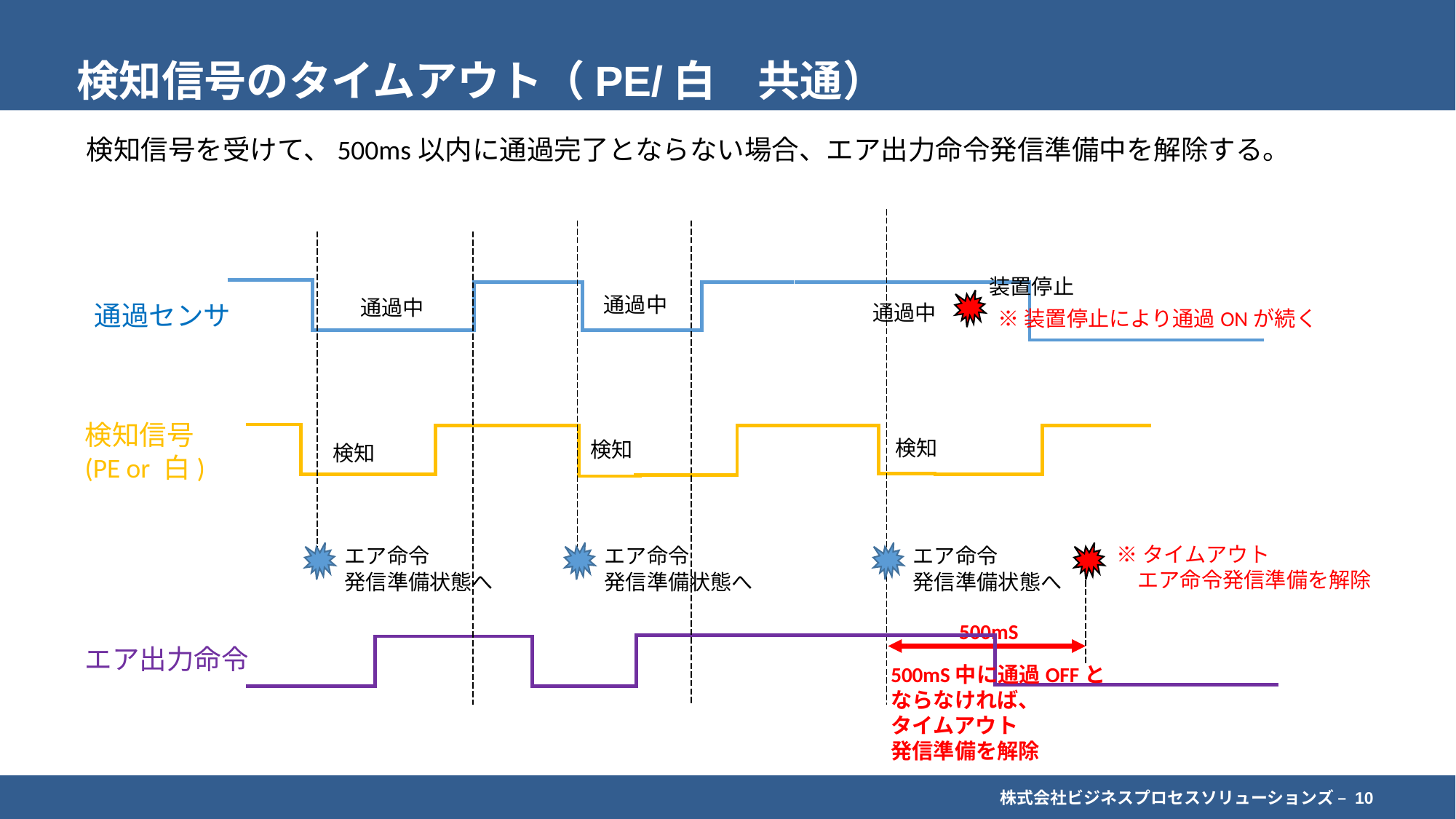

# 検知信号のタイムアウト（PE/白　共通）
検知信号を受けて、500ms以内に通過完了とならない場合、エア出力命令発信準備中を解除する。
装置停止
通過中
通過中

通過センサ
通過中
※装置停止により通過ONが続く
検知信号
(PE or 白)
検知
検知
検知
※タイムアウト
　エア命令発信準備を解除
エア命令
発信準備状態へ
エア命令
発信準備状態へ
エア命令
発信準備状態へ

500mS
エア出力命令
500mS中に通過OFFと
ならなければ、
タイムアウト
発信準備を解除
株式会社ビジネスプロセスソリューションズ – 10